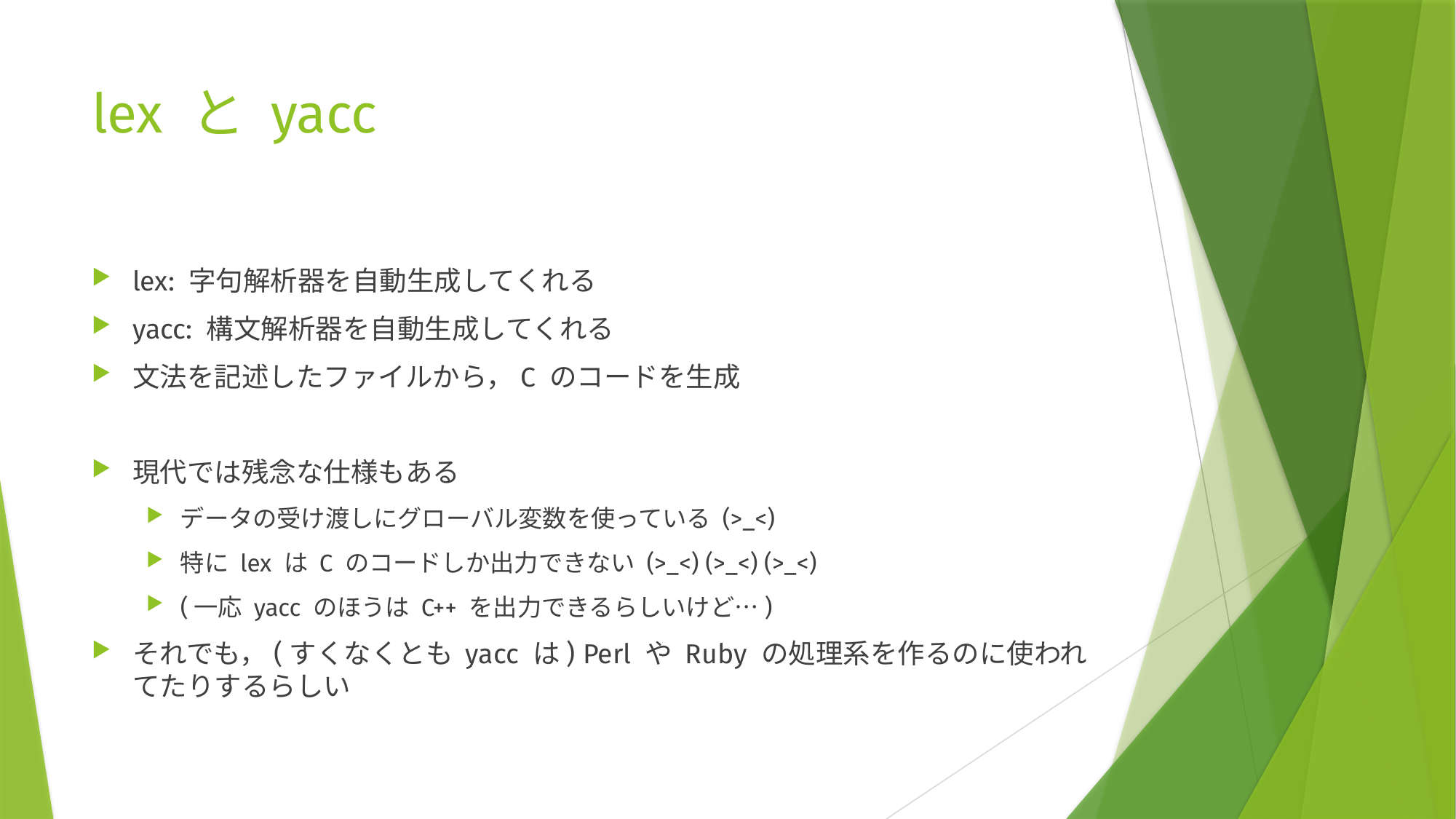

# lex と yacc
lex: 字句解析器を自動生成してくれる
yacc: 構文解析器を自動生成してくれる
文法を記述したファイルから，C のコードを生成

現代では残念な仕様もある
データの受け渡しにグローバル変数を使っている (>_<)
特に lex は C のコードしか出力できない (>_<) (>_<) (>_<)
(一応 yacc のほうは C++ を出力できるらしいけど…)
それでも，(すくなくとも yacc は) Perl や Ruby の処理系を作るのに使われてたりするらしい